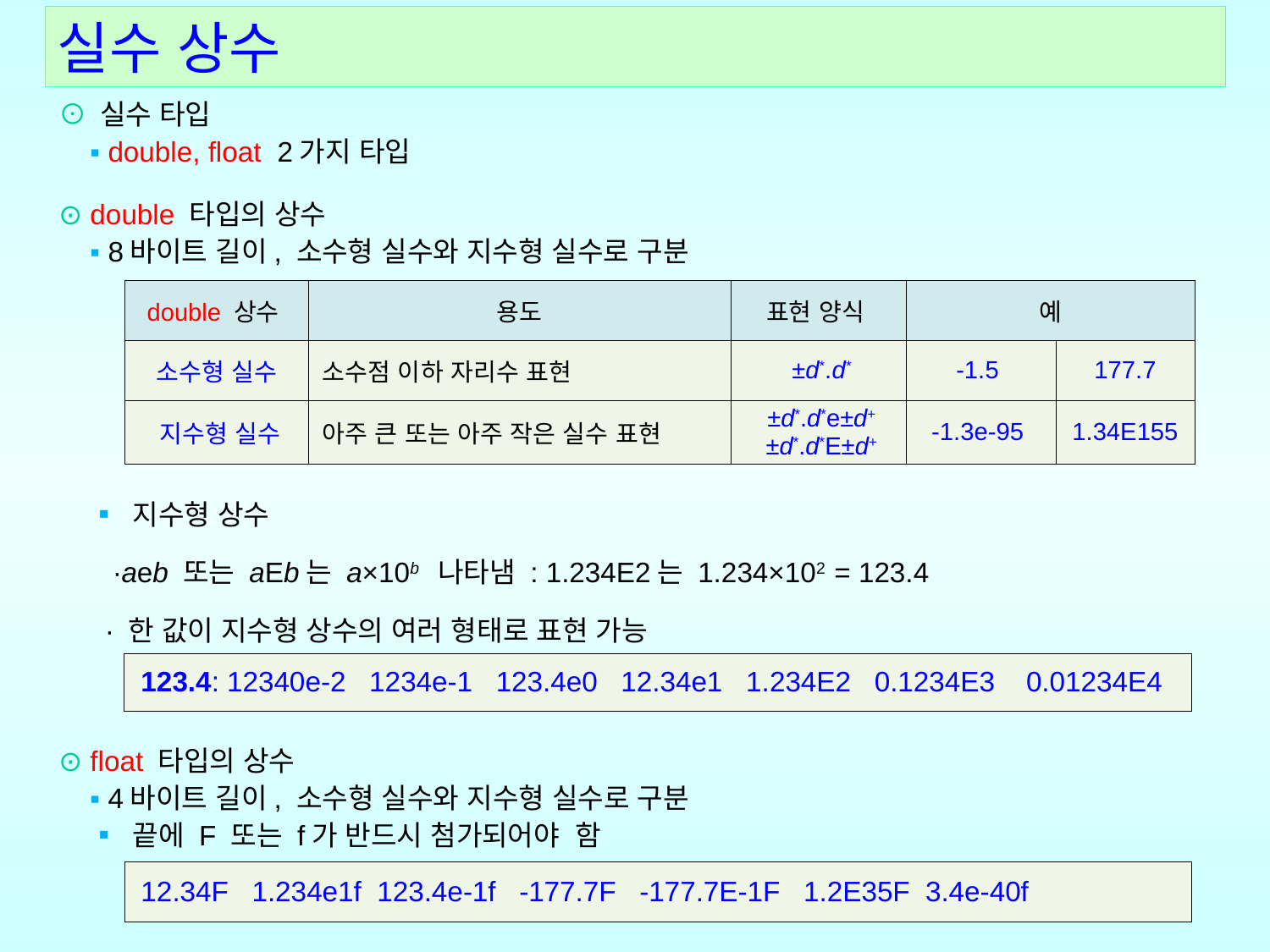

실수 상수
⊙ 실수 타입
    ▪ double, float  2가지 타입

⊙ double 타입의 상수
    ▪ 8바이트 길이, 소수형 실수와 지수형 실수로 구분

    ▪ 지수형 상수
       ∙aeb 또는 aEb는 a×10b  나타냄 : 1.234E2는 1.234×102  = 123.4
      ∙ 한 값이 지수형 상수의 여러 형태로 표현 가능

⊙ float 타입의 상수
    ▪ 4바이트 길이, 소수형 실수와 지수형 실수로 구분
    ▪ 끝에 F 또는 f가 반드시 첨가되어야  함
| double 상수 | 용도 | 표현 양식 | 예 |  |
| --- | --- | --- | --- | --- |
| 소수형 실수 | 소수점 이하 자리수 표현 | ±d\*.d\* | -1.5 | 177.7 |
| 지수형 실수 | 아주 큰 또는 아주 작은 실수 표현 | ±d\*.d\*e±d+ ±d\*.d\*E±d+ | -1.3e-95 | 1.34E155 |

| 123.4: 12340e-2 1234e-1 123.4e0 12.34e1 1.234E2 0.1234E3 0.01234E4 |
| --- |
| 12.34F 1.234e1f 123.4e-1f -177.7F -177.7E-1F 1.2E35F 3.4e-40f |
| --- |